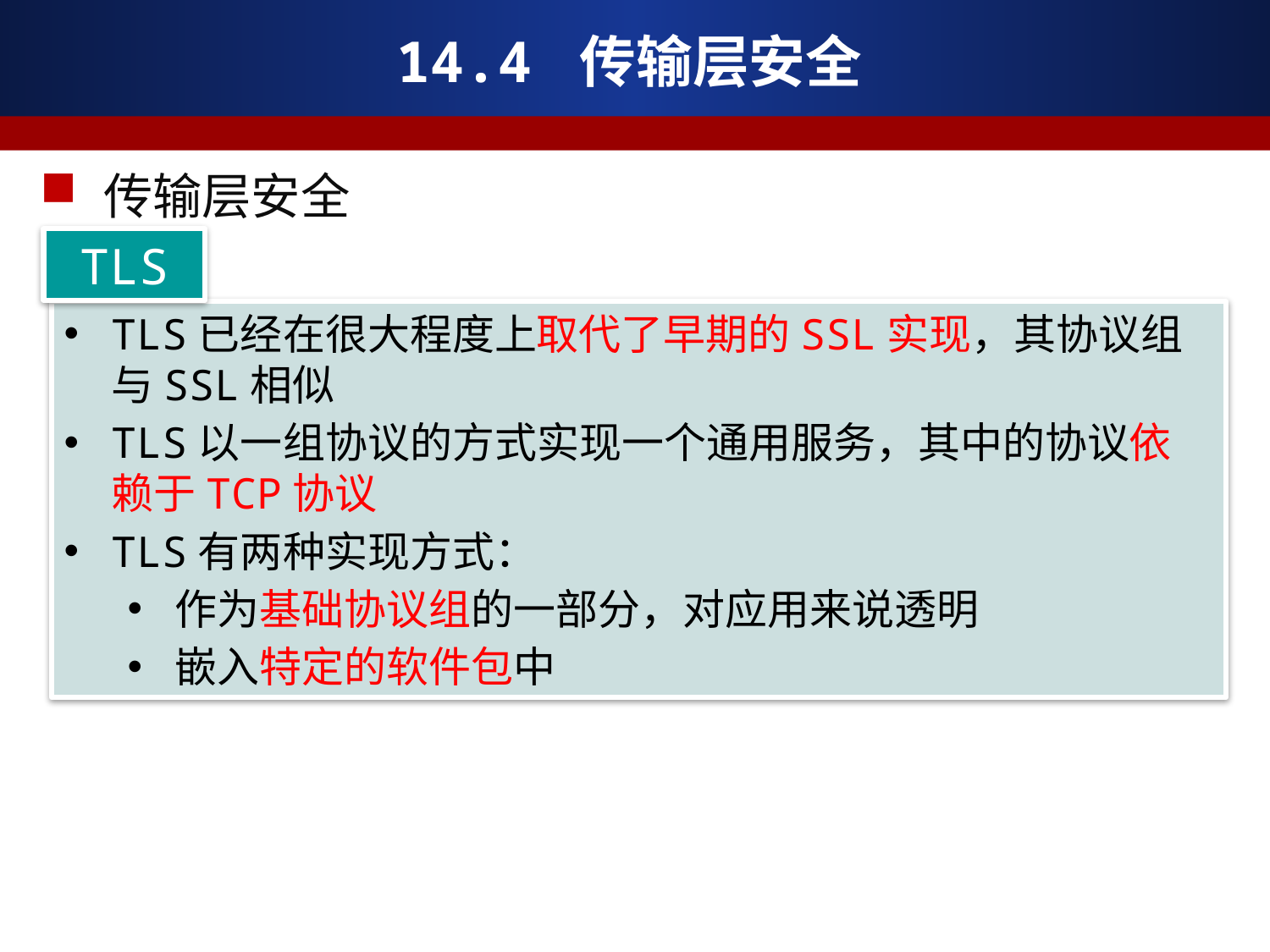

# 14.4 传输层安全
传输层安全
TLS
TLS已经在很大程度上取代了早期的SSL实现，其协议组与SSL相似
TLS以一组协议的方式实现一个通用服务，其中的协议依赖于TCP协议
TLS有两种实现方式：
作为基础协议组的一部分，对应用来说透明
嵌入特定的软件包中